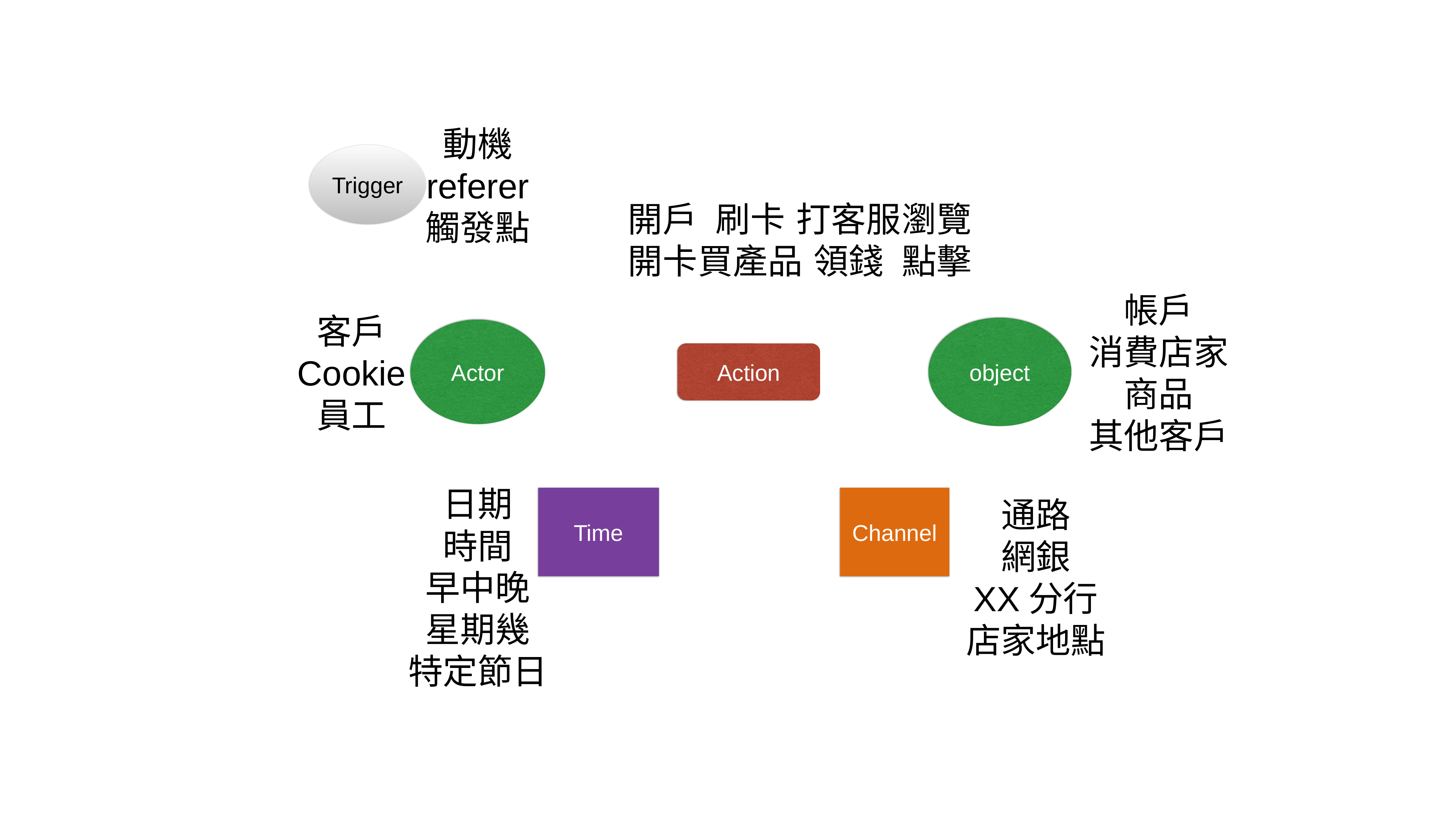

動機
referer
觸發點
Trigger
開戶
開卡
刷卡
買產品
打客服
領錢
瀏覽
點擊
帳戶
消費店家
商品
其他客戶
客戶
Cookie
員工
object
Actor
Action
日期
時間
早中晚
星期幾
特定節日
通路
網銀
XX分行
店家地點
Time
Channel